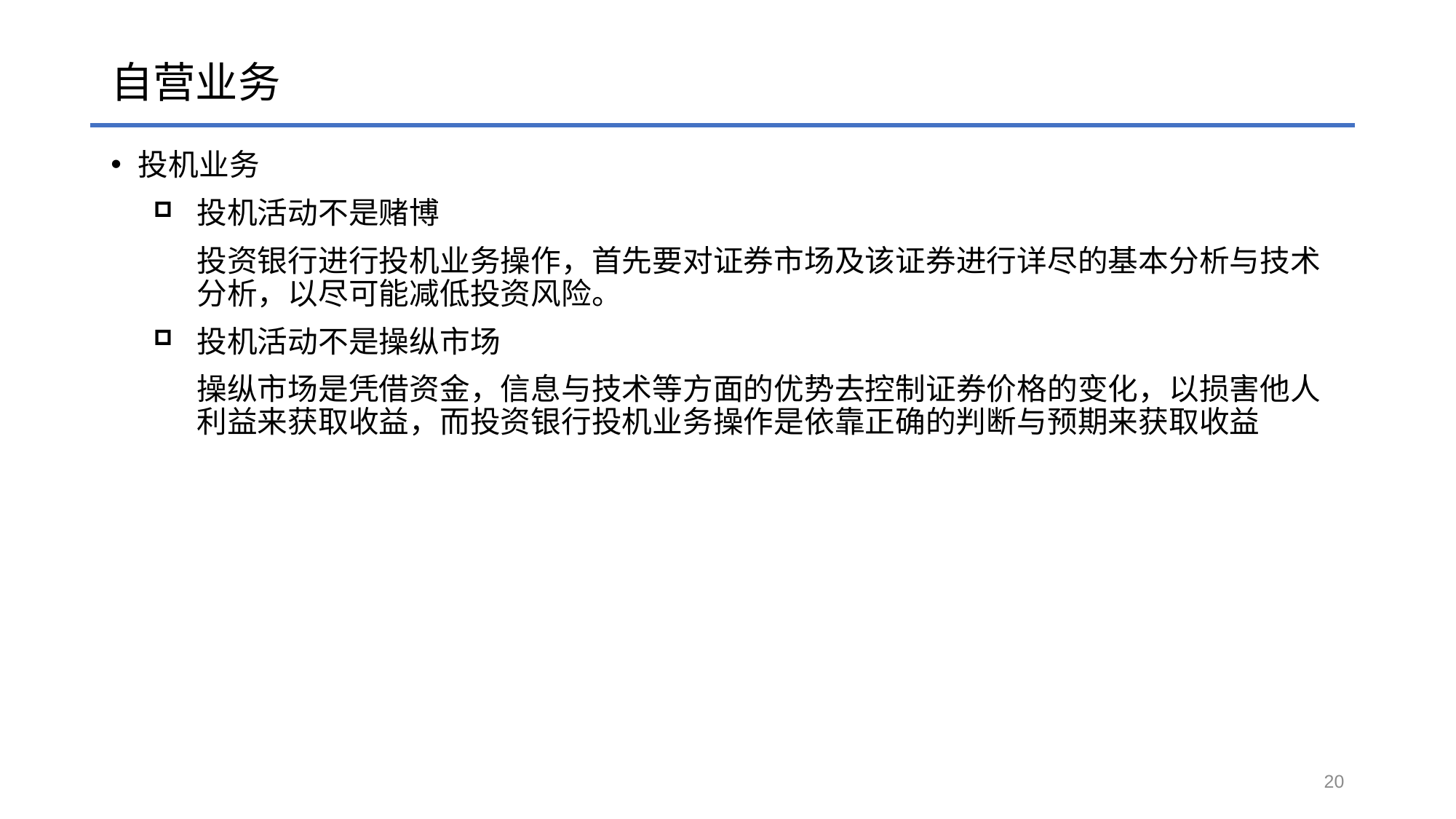

# 自营业务
投机业务
投机活动不是赌博
投资银行进行投机业务操作，首先要对证券市场及该证券进行详尽的基本分析与技术分析，以尽可能减低投资风险。
投机活动不是操纵市场
操纵市场是凭借资金，信息与技术等方面的优势去控制证券价格的变化，以损害他人利益来获取收益，而投资银行投机业务操作是依靠正确的判断与预期来获取收益
20